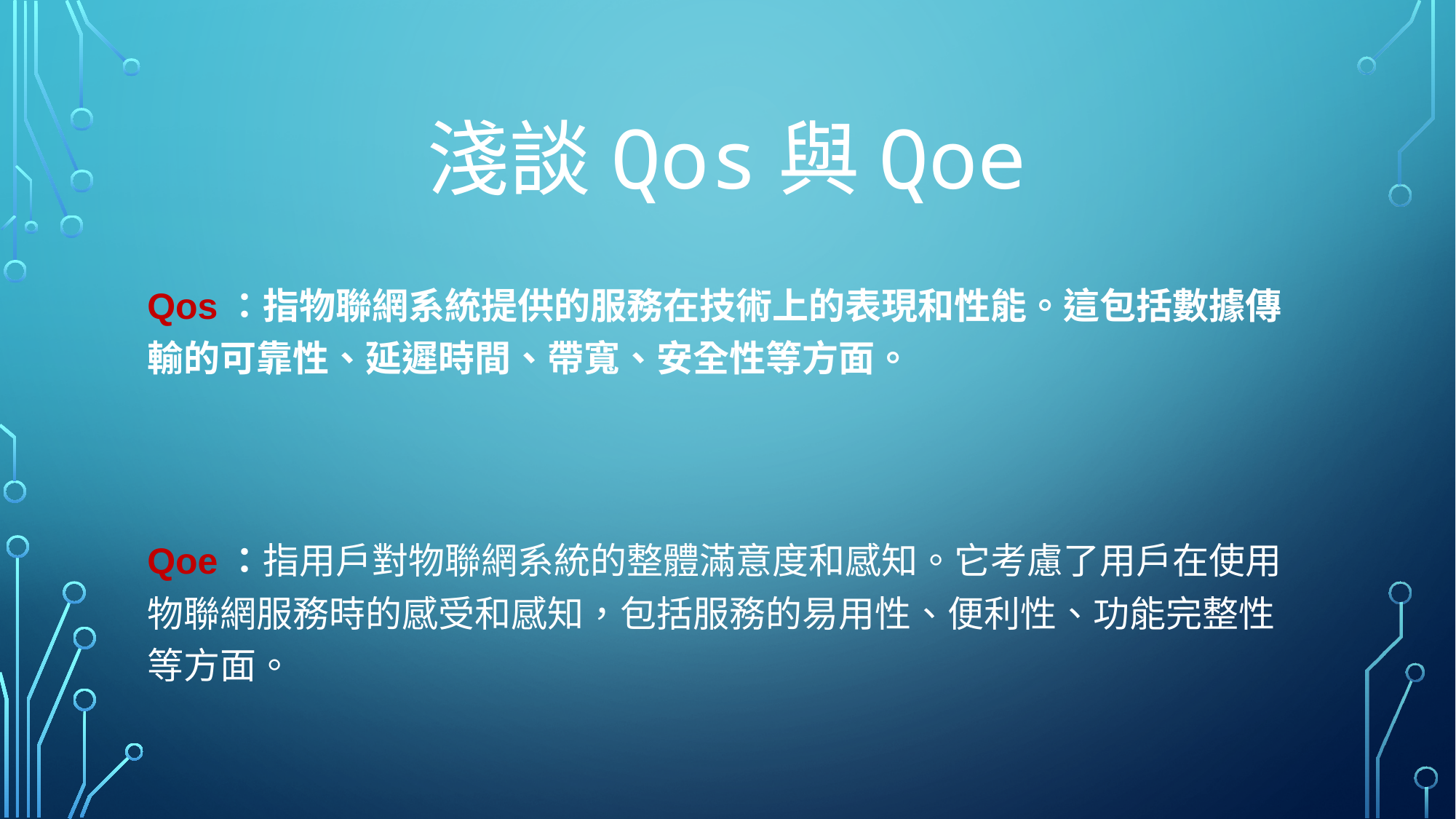

# 淺談Qos與Qoe
Qos：指物聯網系統提供的服務在技術上的表現和性能。這包括數據傳輸的可靠性、延遲時間、帶寬、安全性等方面。

Qoe：指用戶對物聯網系統的整體滿意度和感知。它考慮了用戶在使用物聯網服務時的感受和感知，包括服務的易用性、便利性、功能完整性等方面。